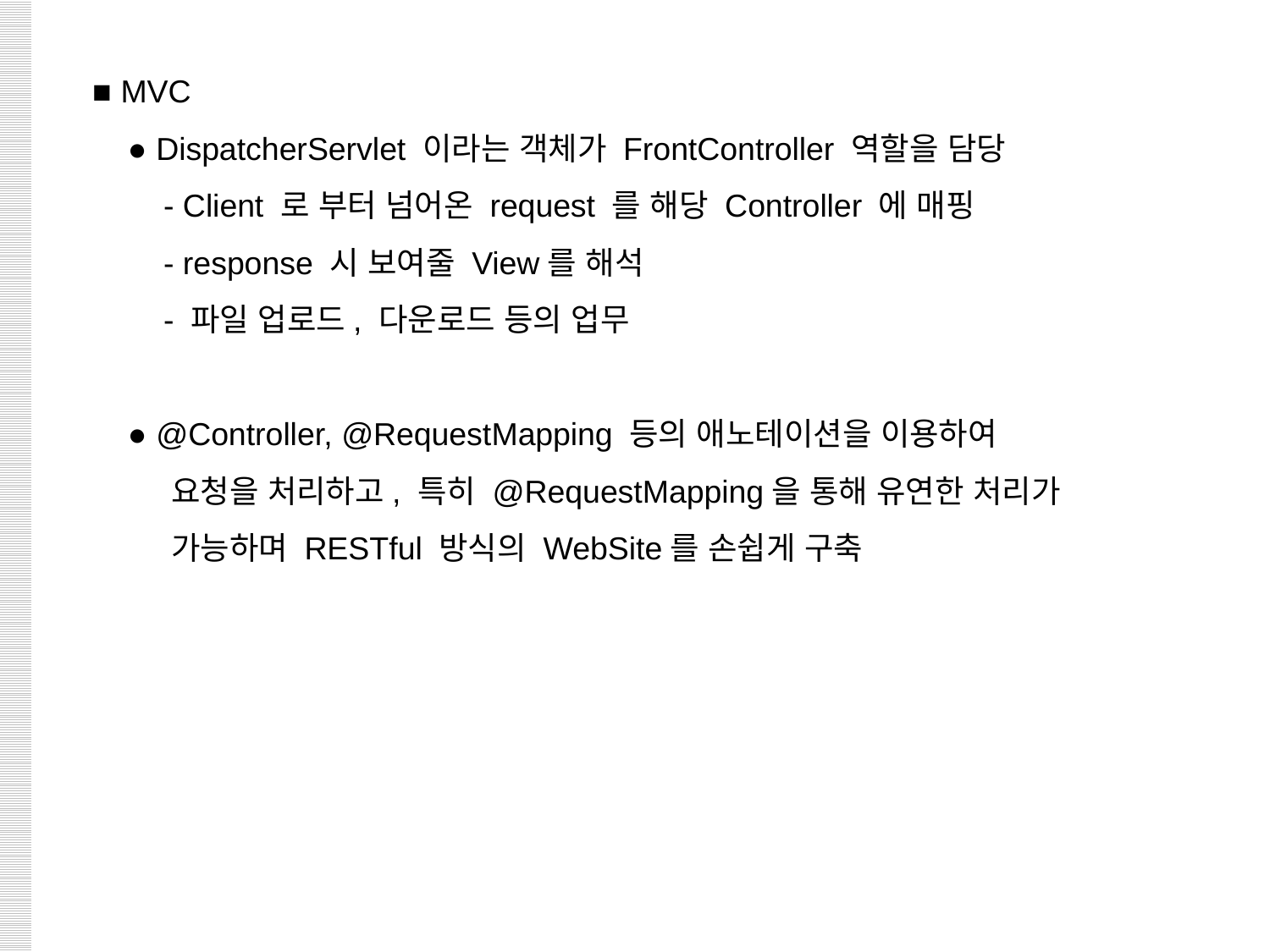

■ MVC
    ● DispatcherServlet 이라는 객체가 FrontController 역할을 담당
        - Client 로 부터 넘어온 request 를 해당 Controller 에 매핑
        - response 시 보여줄 View를 해석
        - 파일 업로드, 다운로드 등의 업무

    ● @Controller, @RequestMapping 등의 애노테이션을 이용하여
        요청을 처리하고, 특히 @RequestMapping을 통해 유연한 처리가
        가능하며 RESTful 방식의 WebSite를 손쉽게 구축